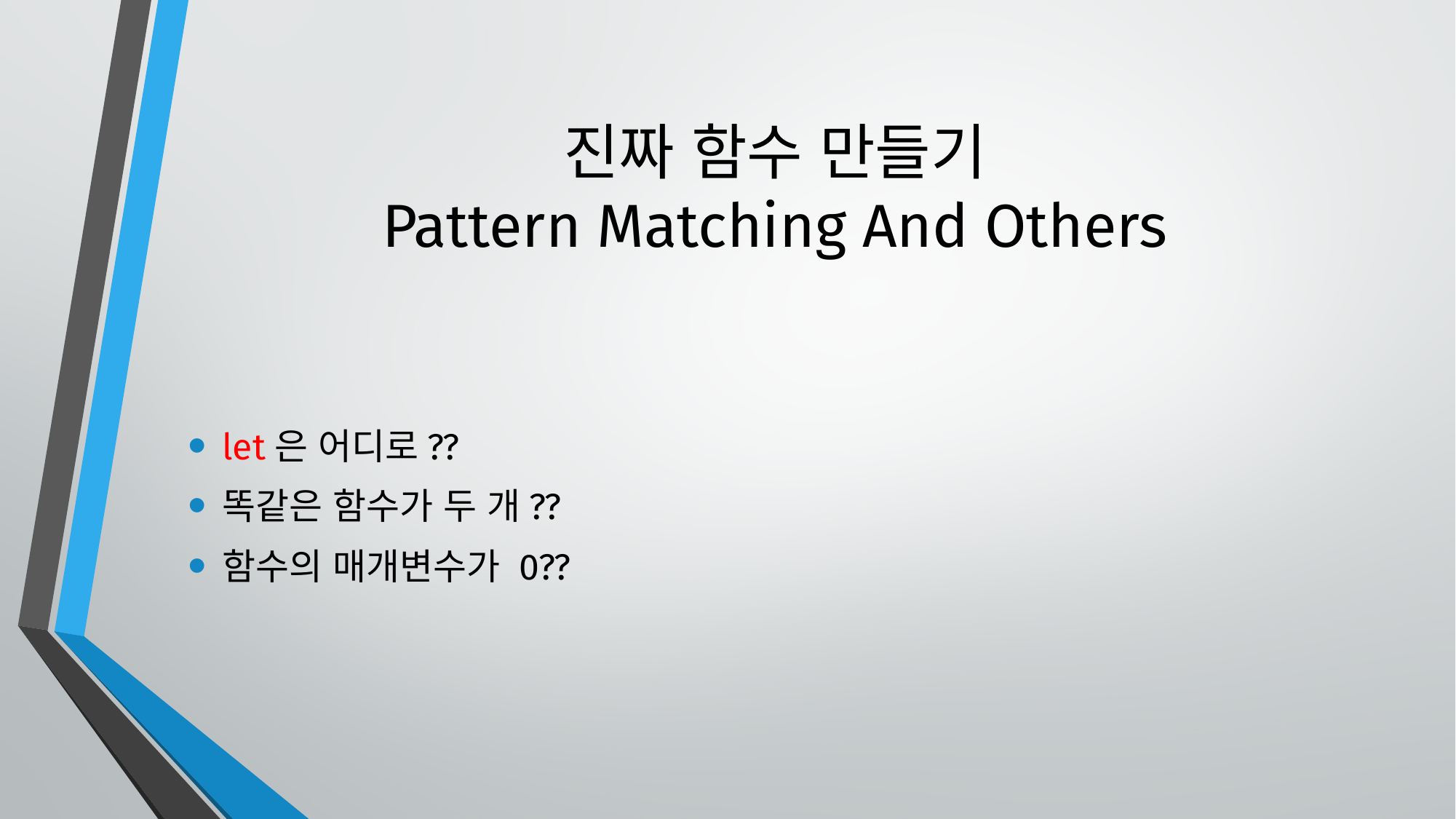

# 진짜 함수 만들기 Pattern Matching And Others
let은 어디로??
똑같은 함수가 두 개??
함수의 매개변수가 0??